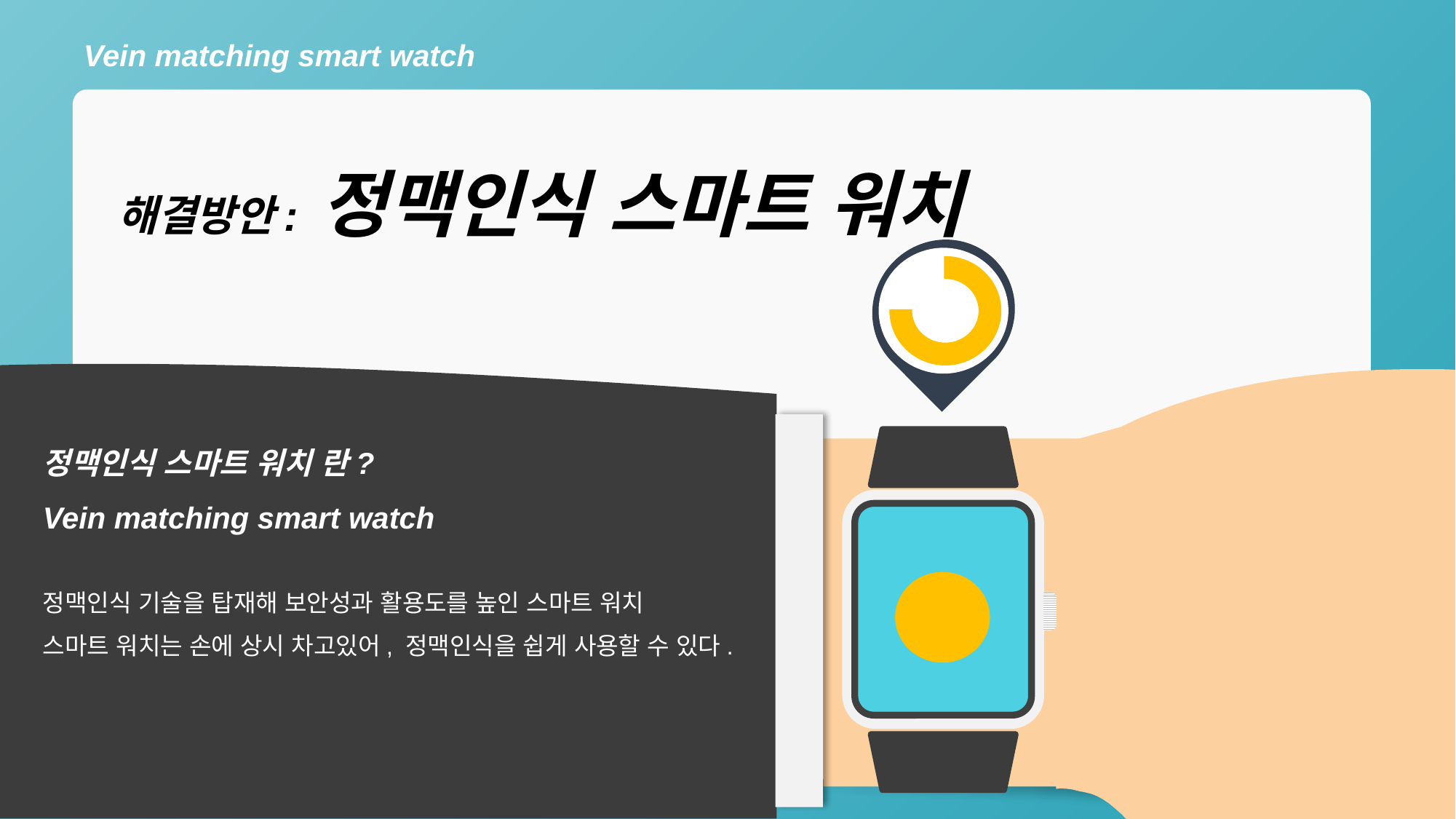

Vein matching smart watch

해결방안: 정맥인식 스마트 워치

정맥인식 스마트 워치 란?
Vein matching smart watch

정맥인식 기술을 탑재해 보안성과 활용도를 높인 스마트 워치
스마트 워치는 손에 상시 차고있어, 정맥인식을 쉽게 사용할 수 있다.